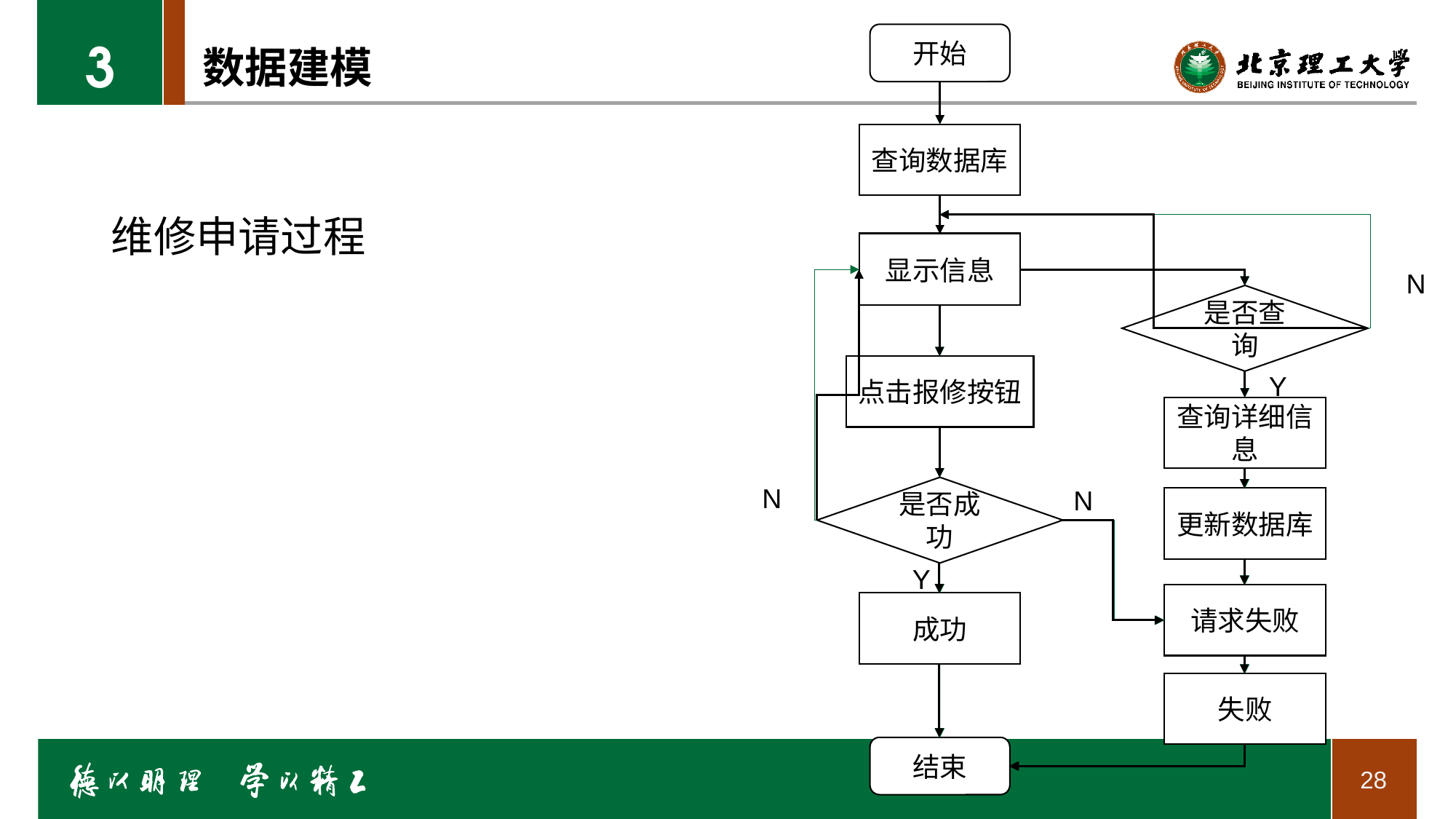

开始
3
# 数据建模
查询数据库
维修申请过程
显示信息
显示信息
N
是否查询
点击报修按钮
Y
查询详细信息
N
是否成功
N
更新数据库
Y
请求失败
成功
失败
结束